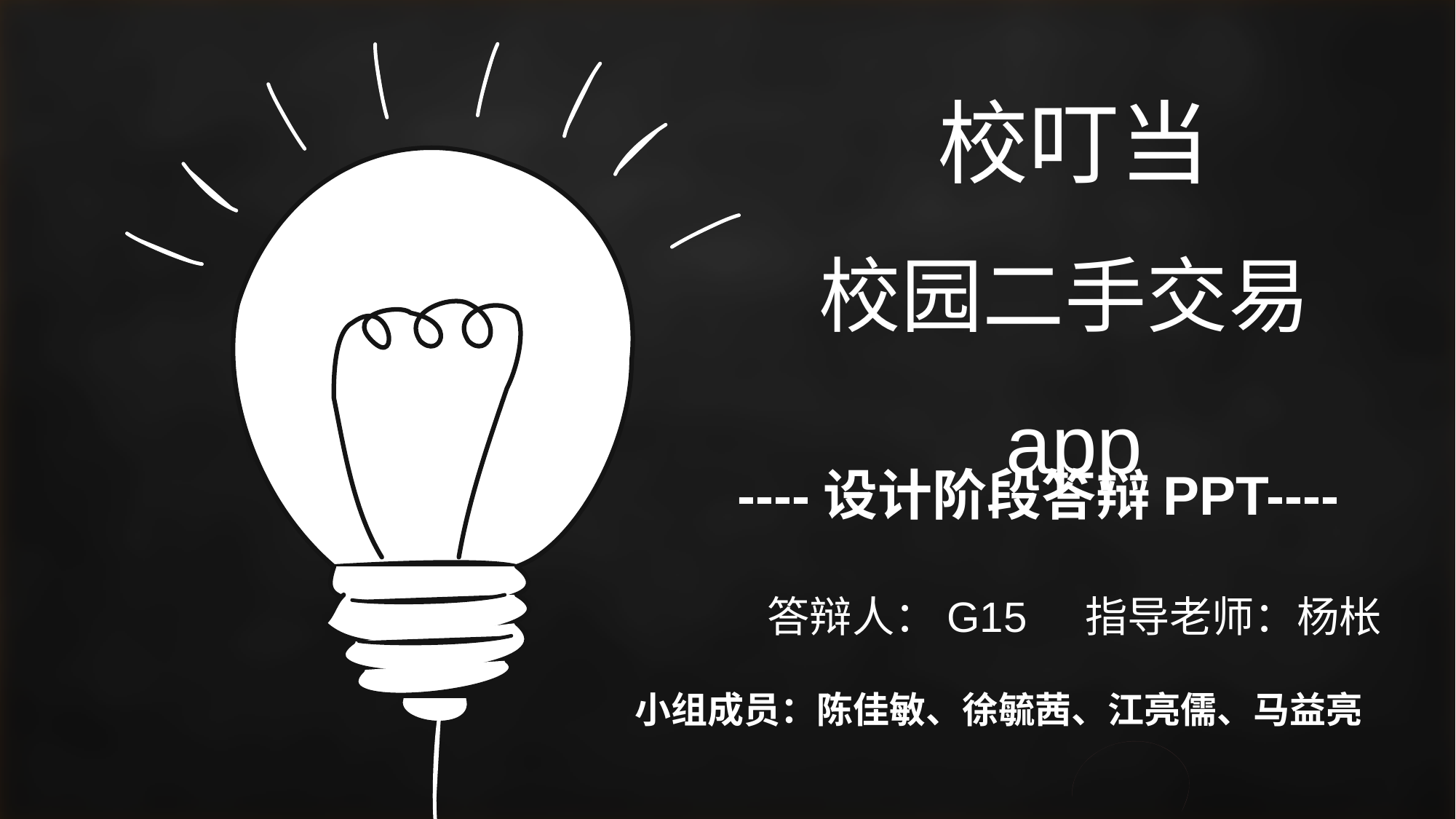

# 校叮当 校园二手交易app
----设计阶段答辩PPT----
答辩人：G15    指导老师：杨枨
小组成员：陈佳敏、徐毓茜、江亮儒、马益亮